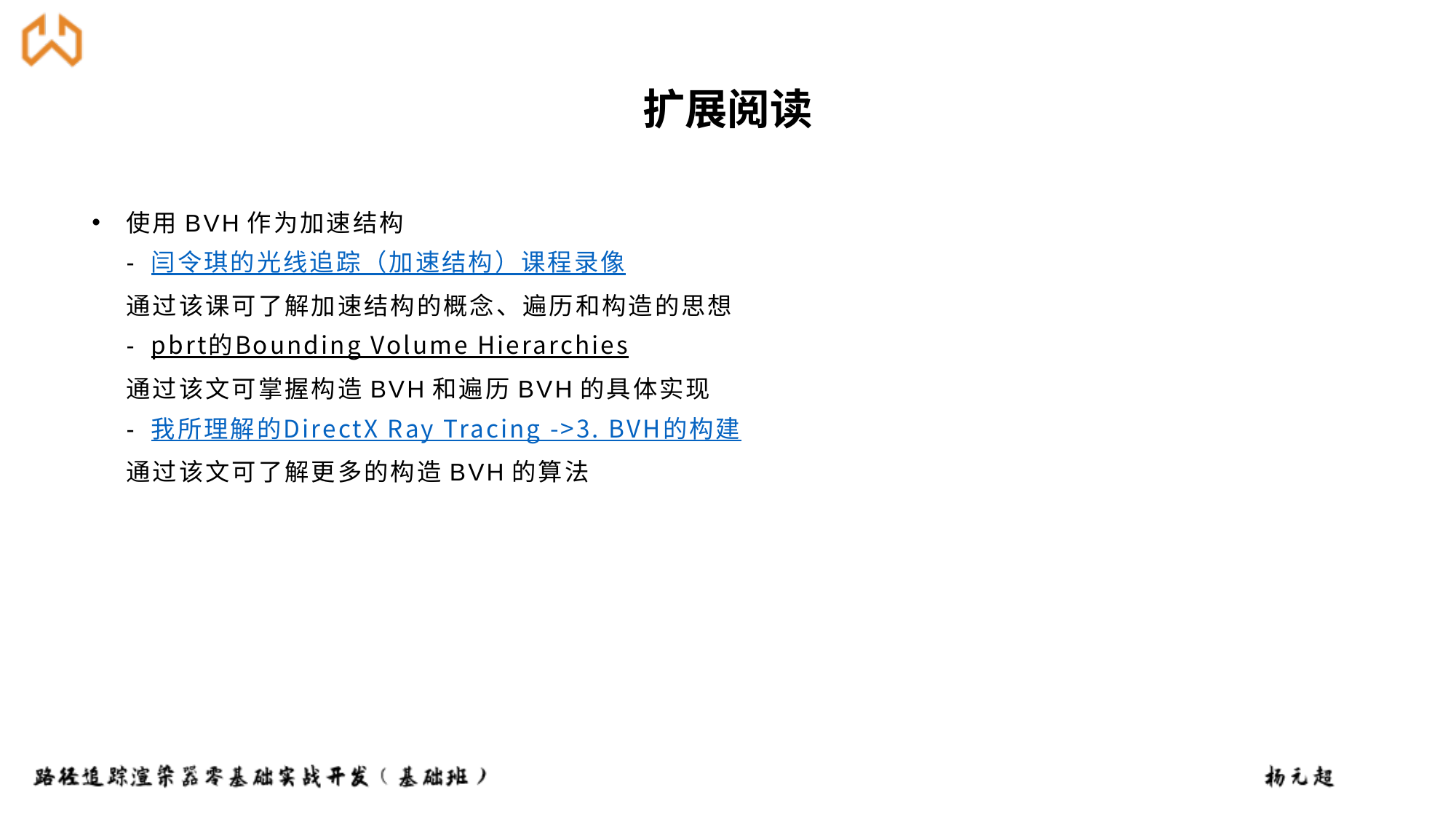

使用BVH作为加速结构
- 闫令琪的光线追踪（加速结构）课程录像
通过该课可了解加速结构的概念、遍历和构造的思想
- pbrt的Bounding Volume Hierarchies
通过该文可掌握构造BVH和遍历BVH的具体实现
- 我所理解的DirectX Ray Tracing ->3. BVH的构建
通过该文可了解更多的构造BVH的算法